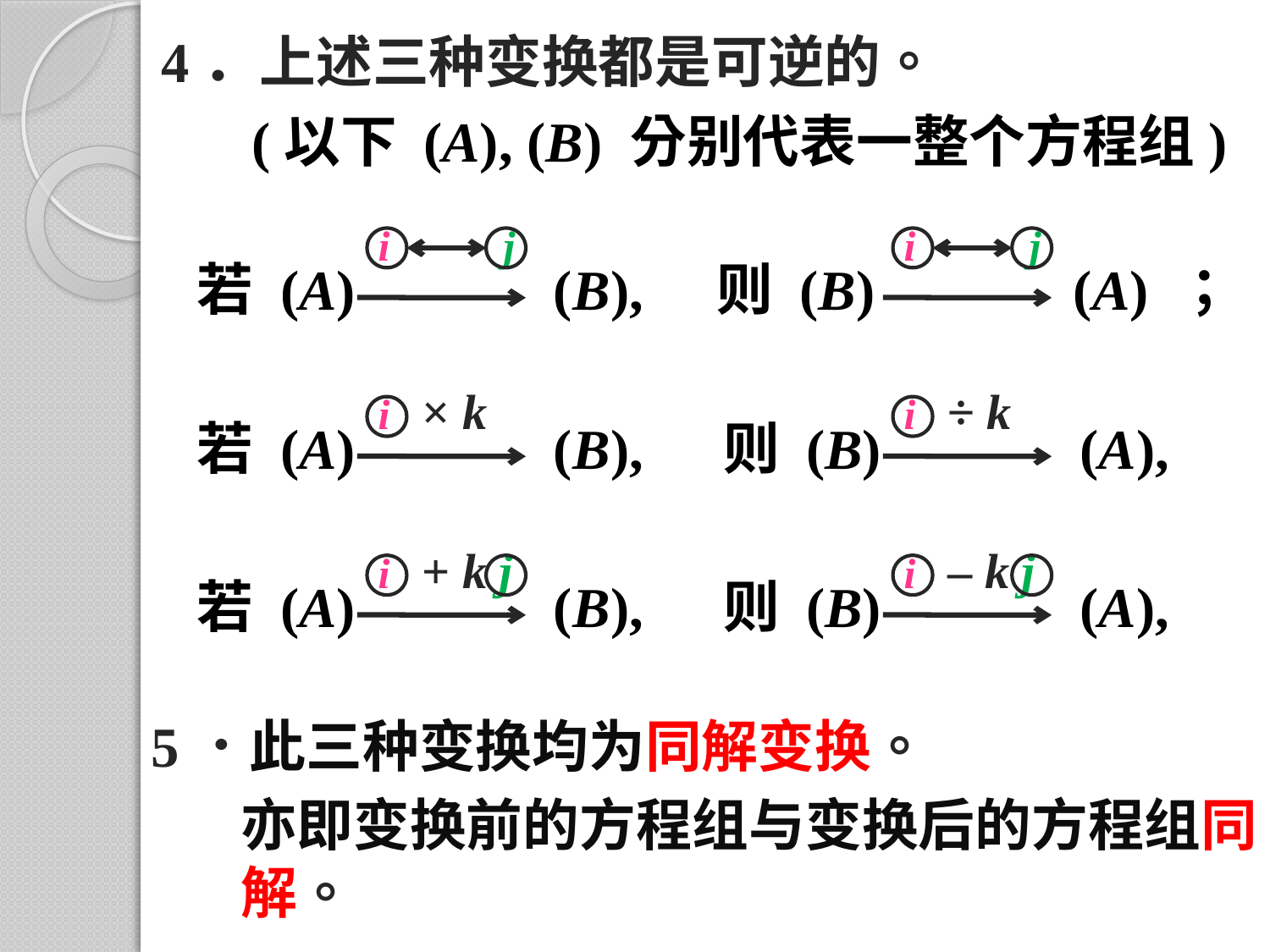

4．上述三种变换都是可逆的。
(以下 (A), (B) 分别代表一整个方程组)
  i        j
  i        j

若 (A)              (B),
则 (B)              (A) ；
  i   × k
  i   ÷ k

若 (A)              (B),
则 (B)              (A),
  i   + k j
  i   – k j

若 (A)              (B),
则 (B)              (A),
5．此三种变换均为同解变换。
亦即变换前的方程组与变换后的方程组同解。